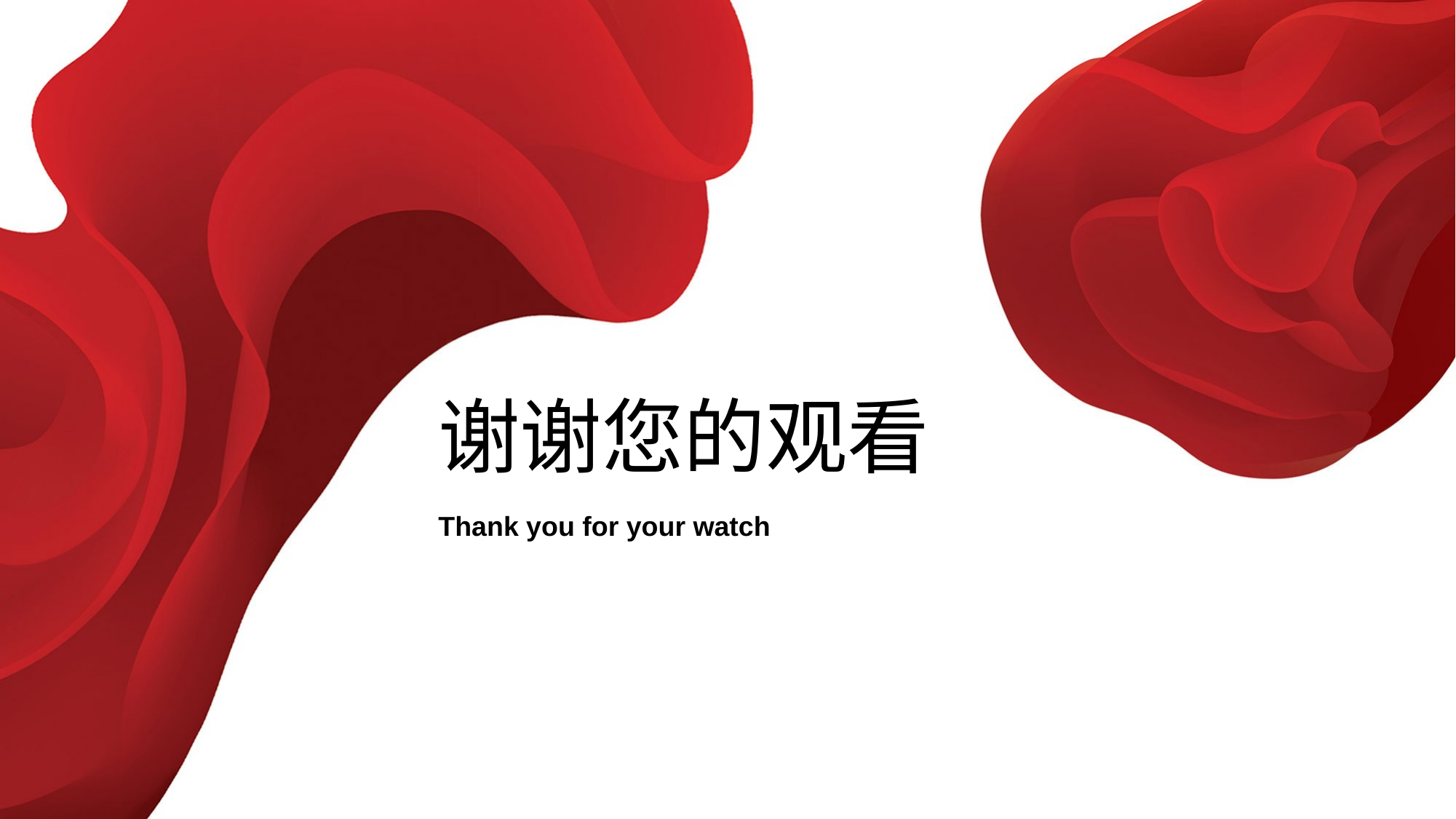

# 谢谢您的观看
Thank you for your watch